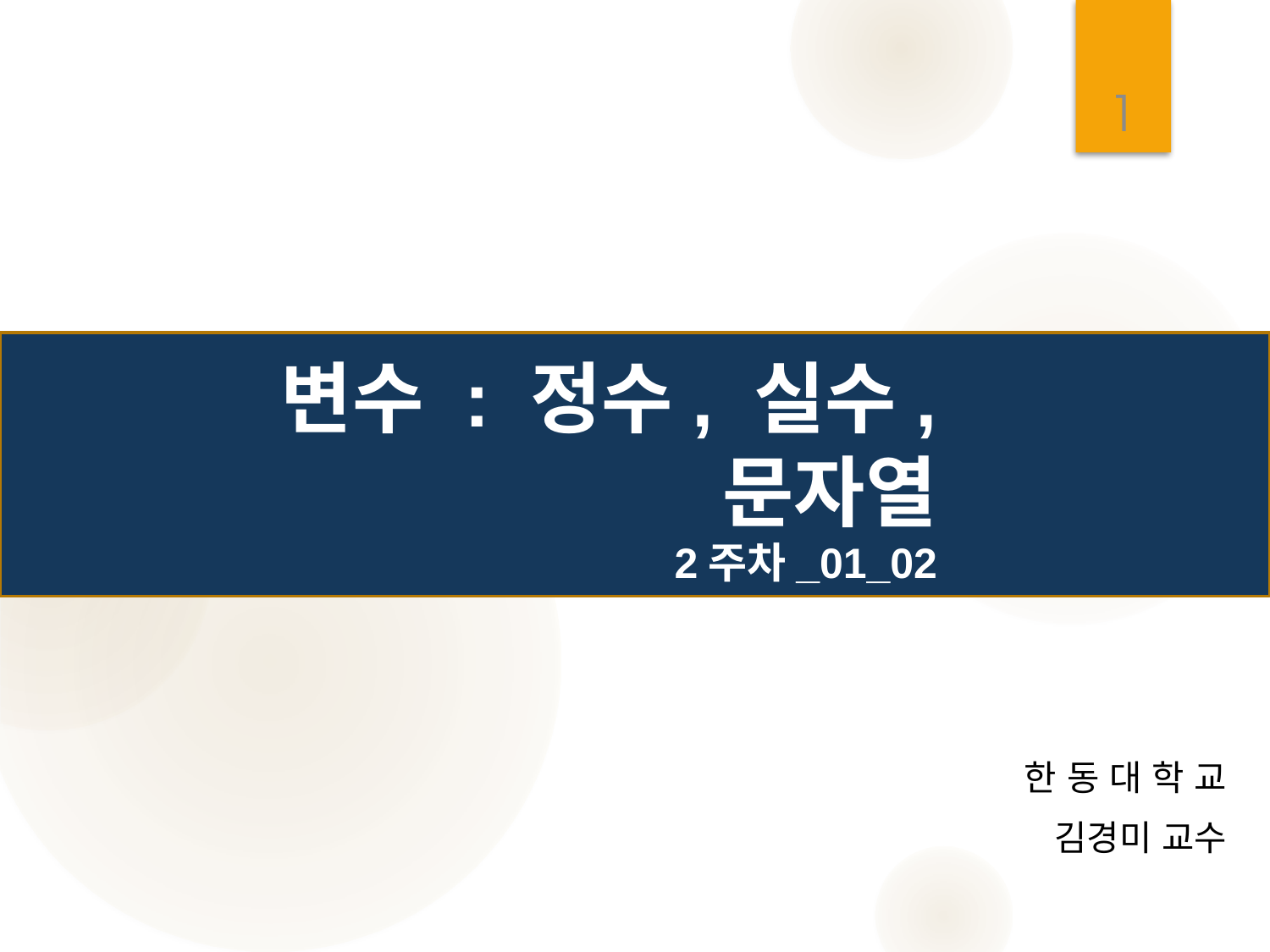

1

# 변수 : 정수, 실수, 문자열 2주차_01_02
한 동 대 학 교
 김경미 교수